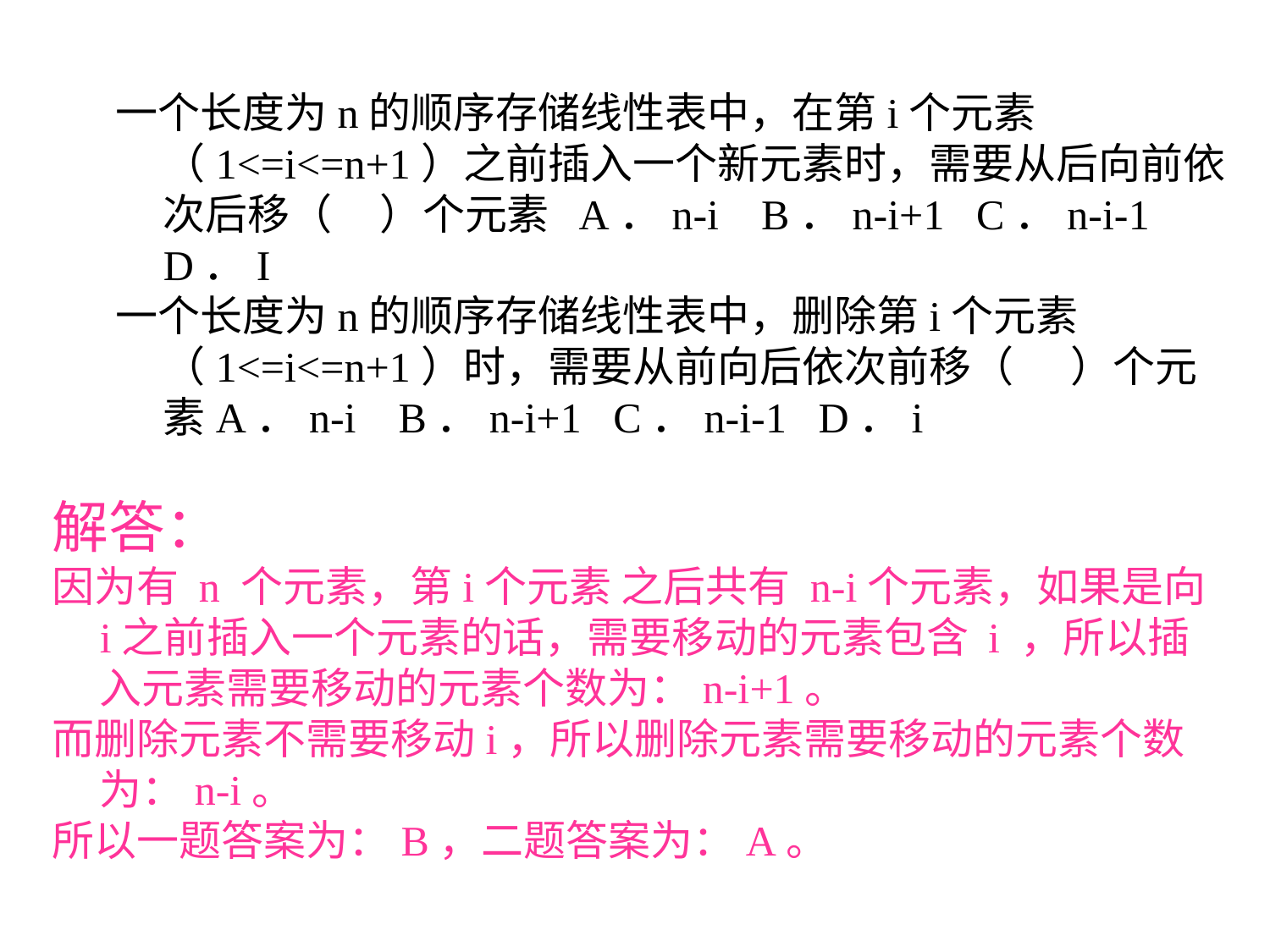

一个长度为n的顺序存储线性表中，在第i个元素（1<=i<=n+1）之前插入一个新元素时，需要从后向前依次后移（     ）个元素  A．n-i    B．n-i+1   C．n-i-1   D．I
一个长度为n的顺序存储线性表中，删除第i个元素（1<=i<=n+1）时，需要从前向后依次前移（      ）个元素A．n-i    B．n-i+1   C．n-i-1   D．i

解答：
因为有 n 个元素，第i个元素 之后共有 n-i个元素，如果是向i之前插入一个元素的话，需要移动的元素包含 i ，所以插入元素需要移动的元素个数为：n-i+1。
而删除元素不需要移动i，所以删除元素需要移动的元素个数为：n-i。
所以一题答案为：B，二题答案为：A。